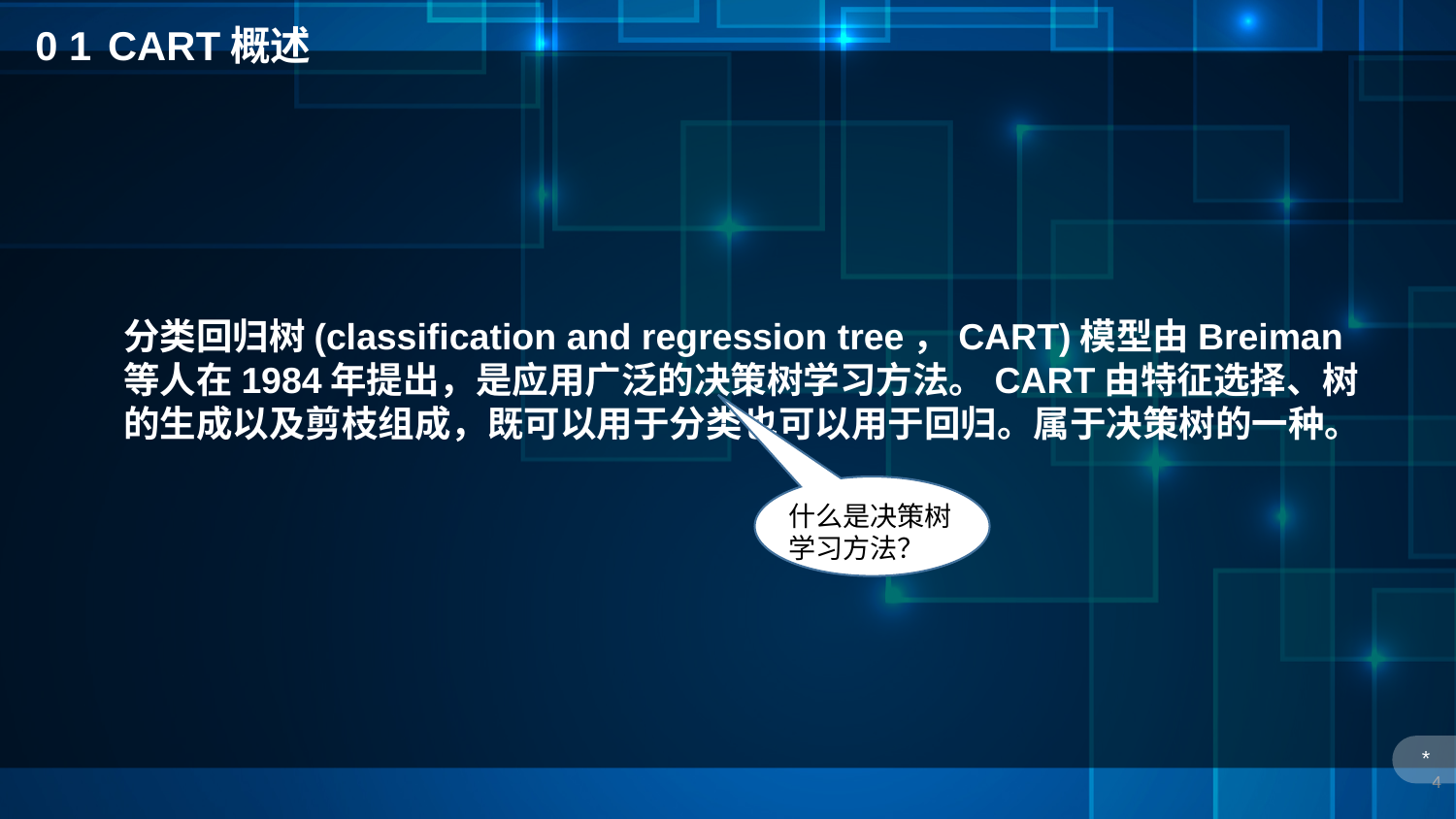

0 1  CART概述

分类回归树(classification and regression tree，CART)模型由Breiman等人在1984年提出，是应用广泛的决策树学习方法。CART由特征选择、树的生成以及剪枝组成，既可以用于分类也可以用于回归。属于决策树的一种。

什么是决策树
学习方法？

*
4